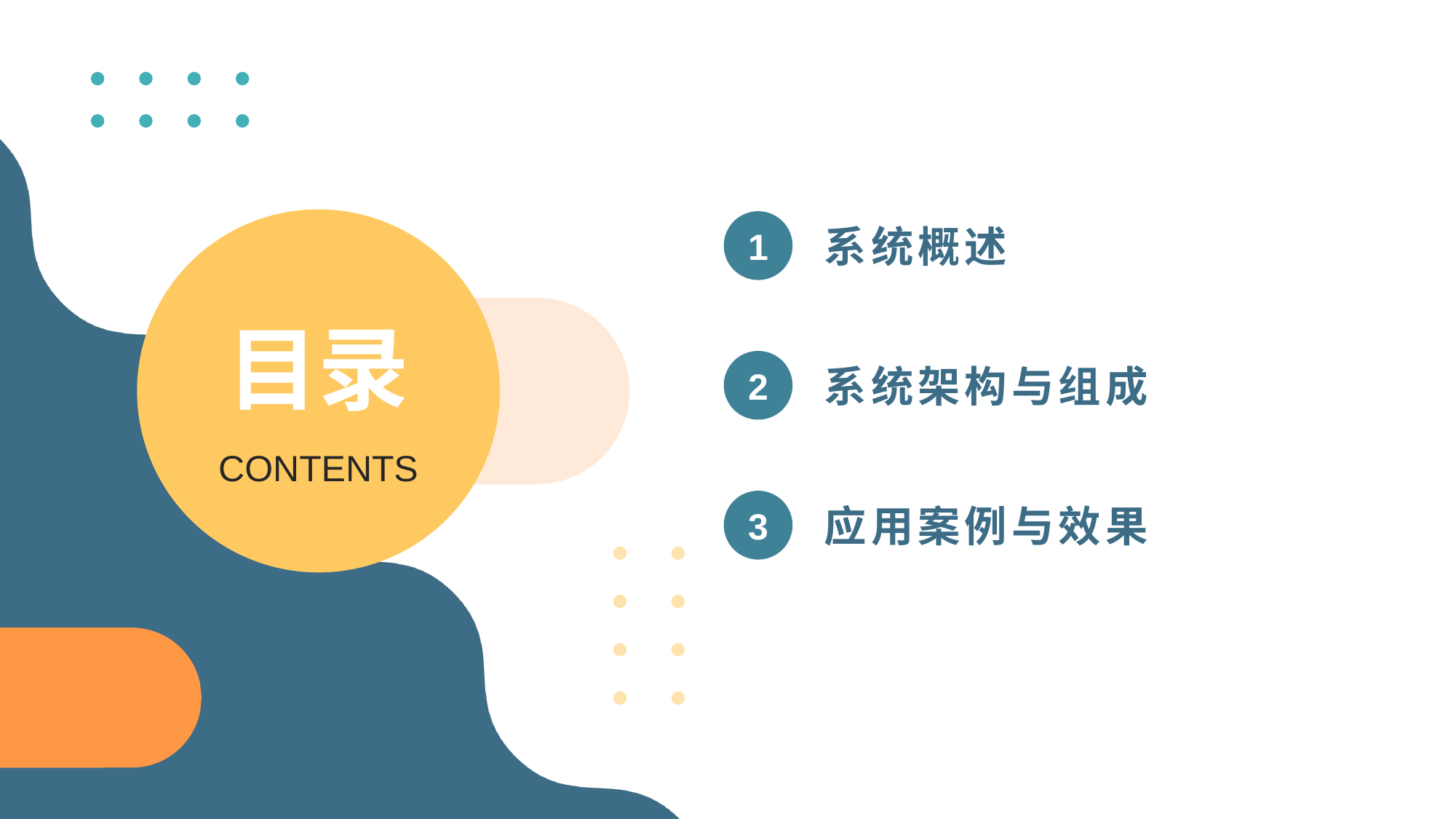

1
系统概述
# 目录
2
系统架构与组成
CONTENTS
3
应用案例与效果